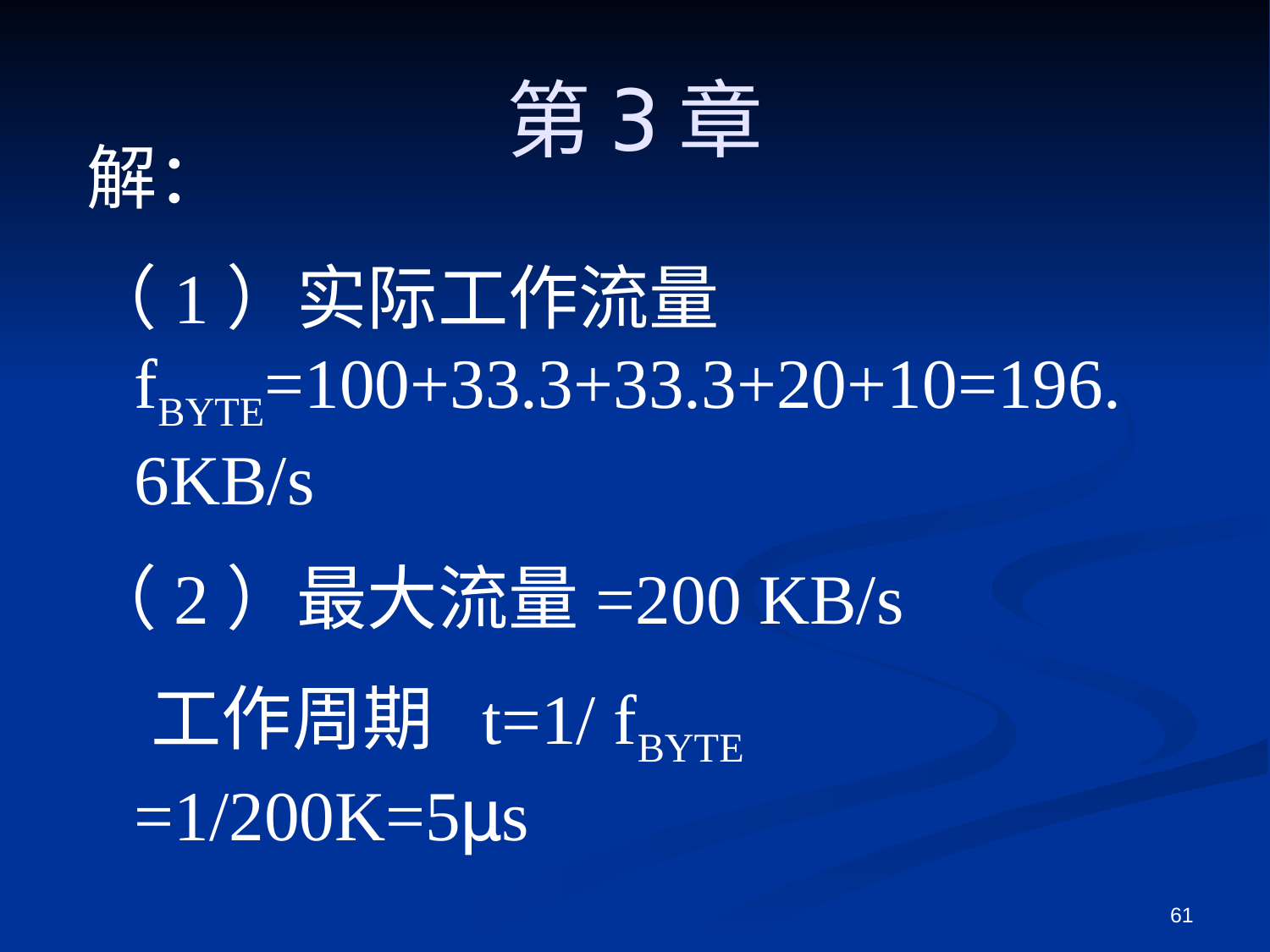

# 第3章
解：
（1）实际工作流量fBYTE=100+33.3+33.3+20+10=196.6KB/s
（2）最大流量=200 KB/s
   工作周期  t=1/ fBYTE =1/200K=5µs
61